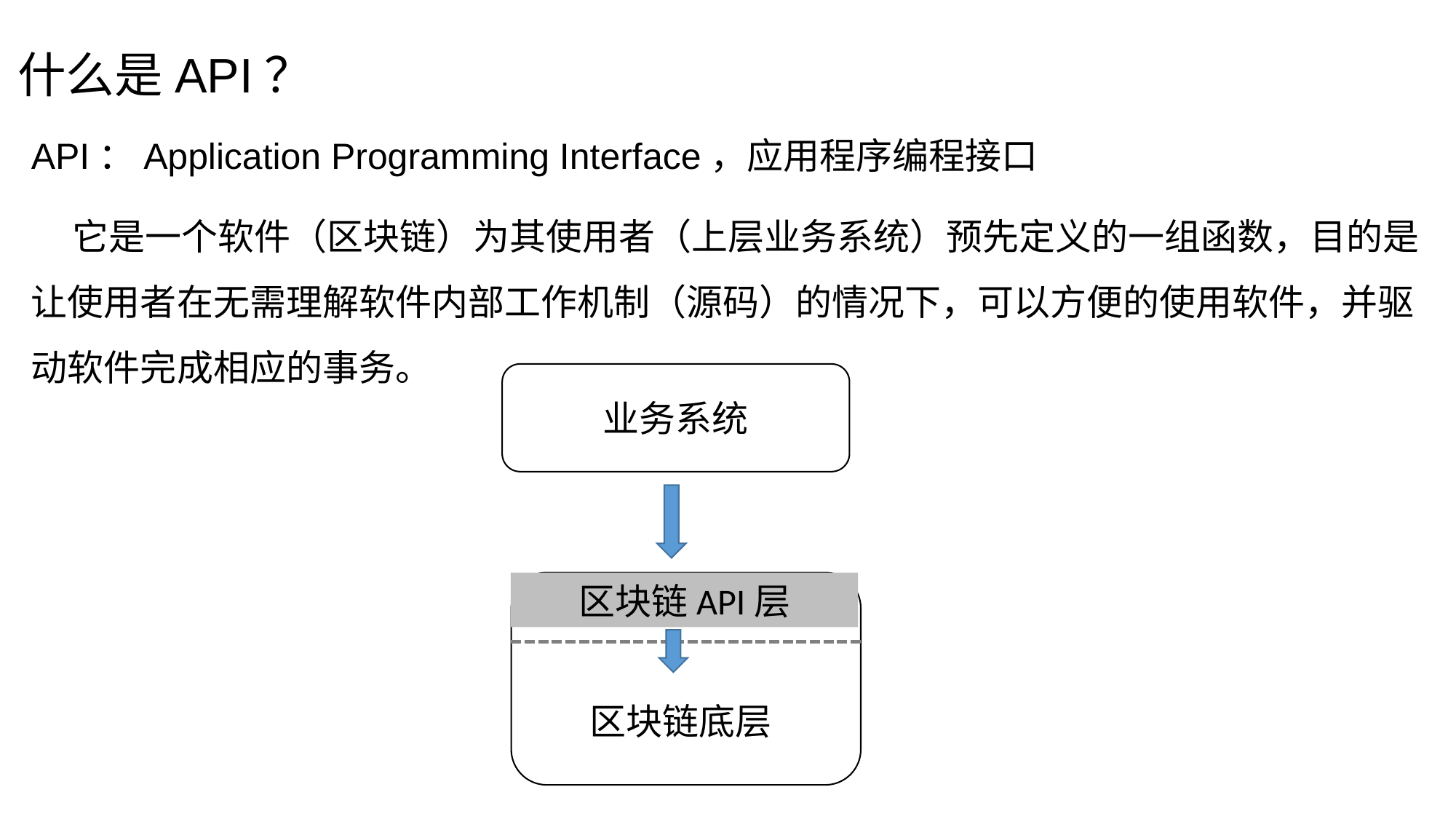

# 什么是API？
API：Application Programming Interface，应用程序编程接口
    它是一个软件（区块链）为其使用者（上层业务系统）预先定义的一组函数，目的是让使用者在无需理解软件内部工作机制（源码）的情况下，可以方便的使用软件，并驱动软件完成相应的事务。

业务系统

区块链API层
区块链底层